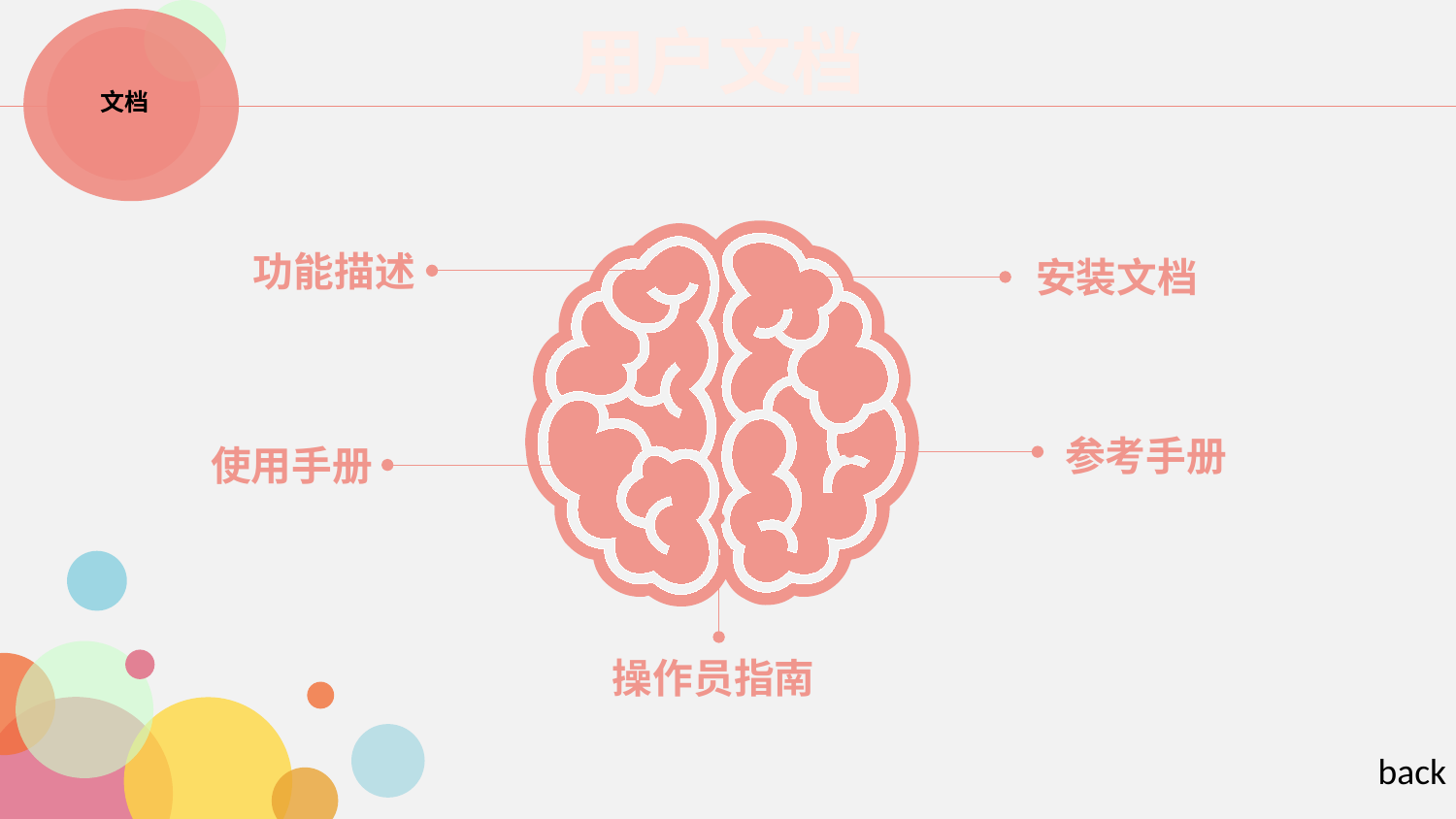

竞争对手分析

用户文档
文档

功能描述
安装文档
参考手册
使用手册
操作员指南

back